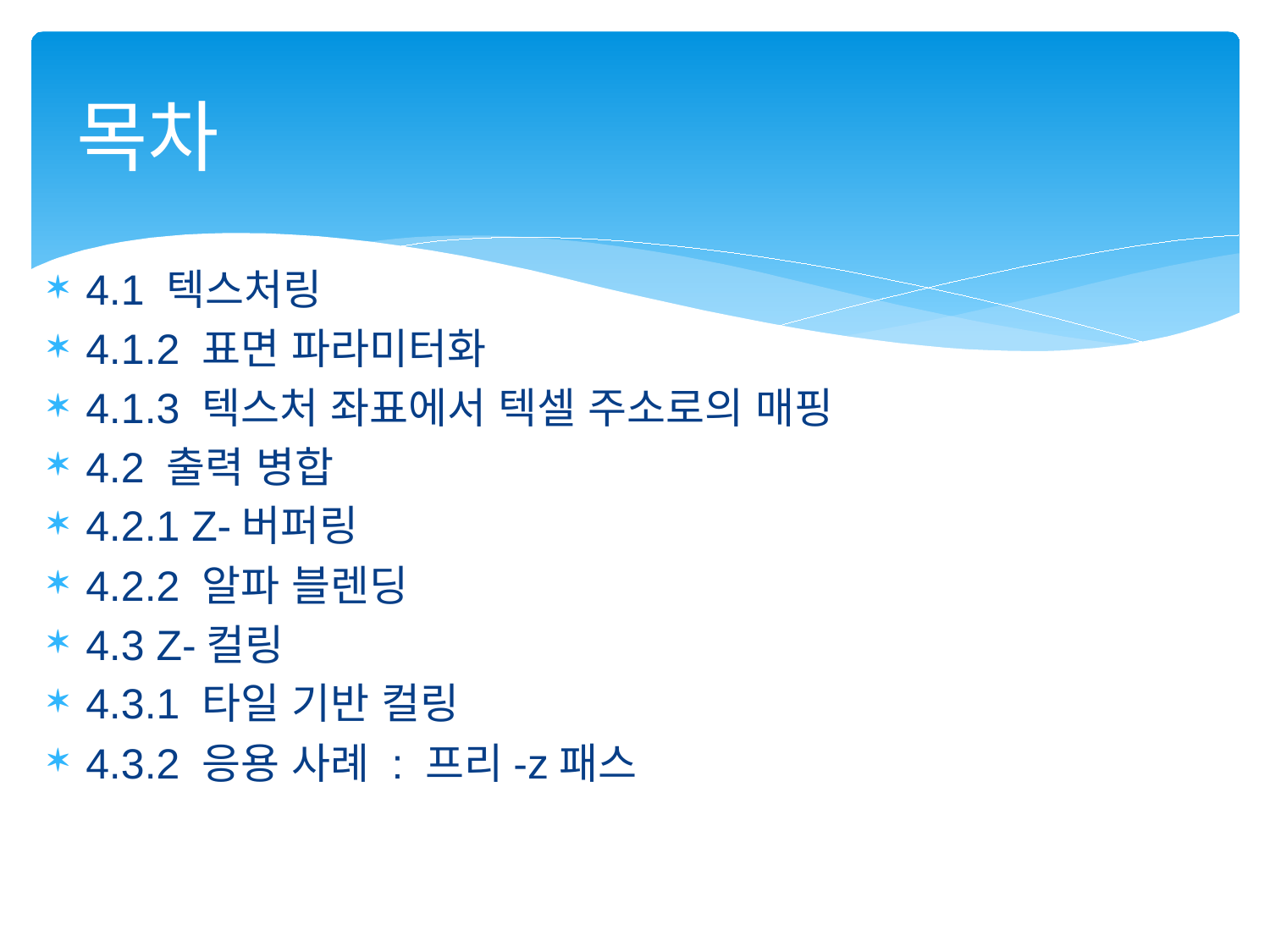

# 목차
4.1 텍스처링
4.1.2 표면 파라미터화
4.1.3 텍스처 좌표에서 텍셀 주소로의 매핑
4.2 출력 병합
4.2.1 Z-버퍼링
4.2.2 알파 블렌딩
4.3 Z-컬링
4.3.1 타일 기반 컬링
4.3.2 응용 사례 : 프리-z패스